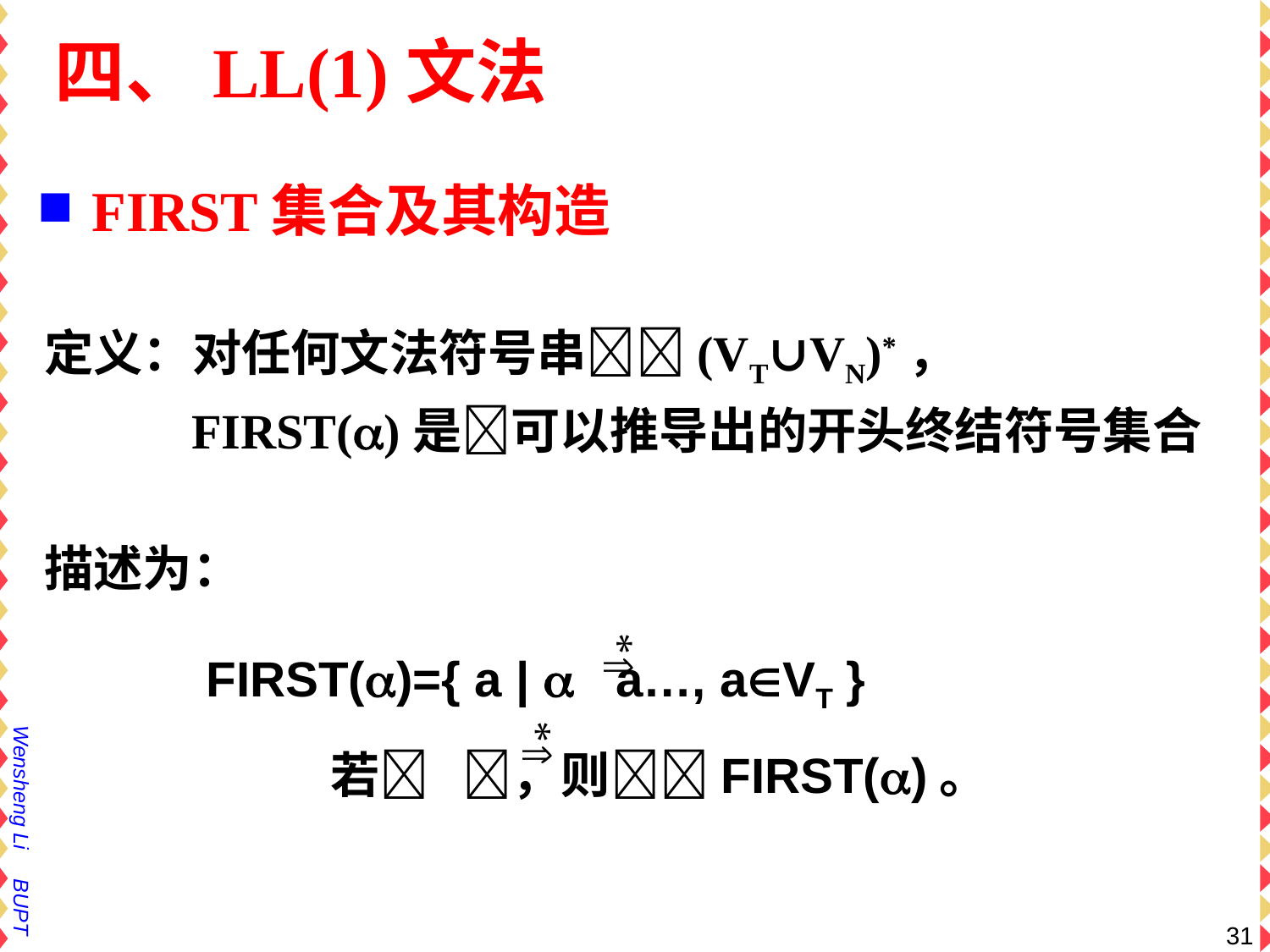

四、LL(1)文法
FIRST集合及其构造

定义：对任何文法符号串α∈(VT∪VN)*，
            FIRST(α)是α可以推导出的开头终结符号集合

描述为：
FIRST(α)={ a | α   a…, a∈VT }
          若α   ε，则ε∈FIRST(α)。
*⇑
*⇑
31